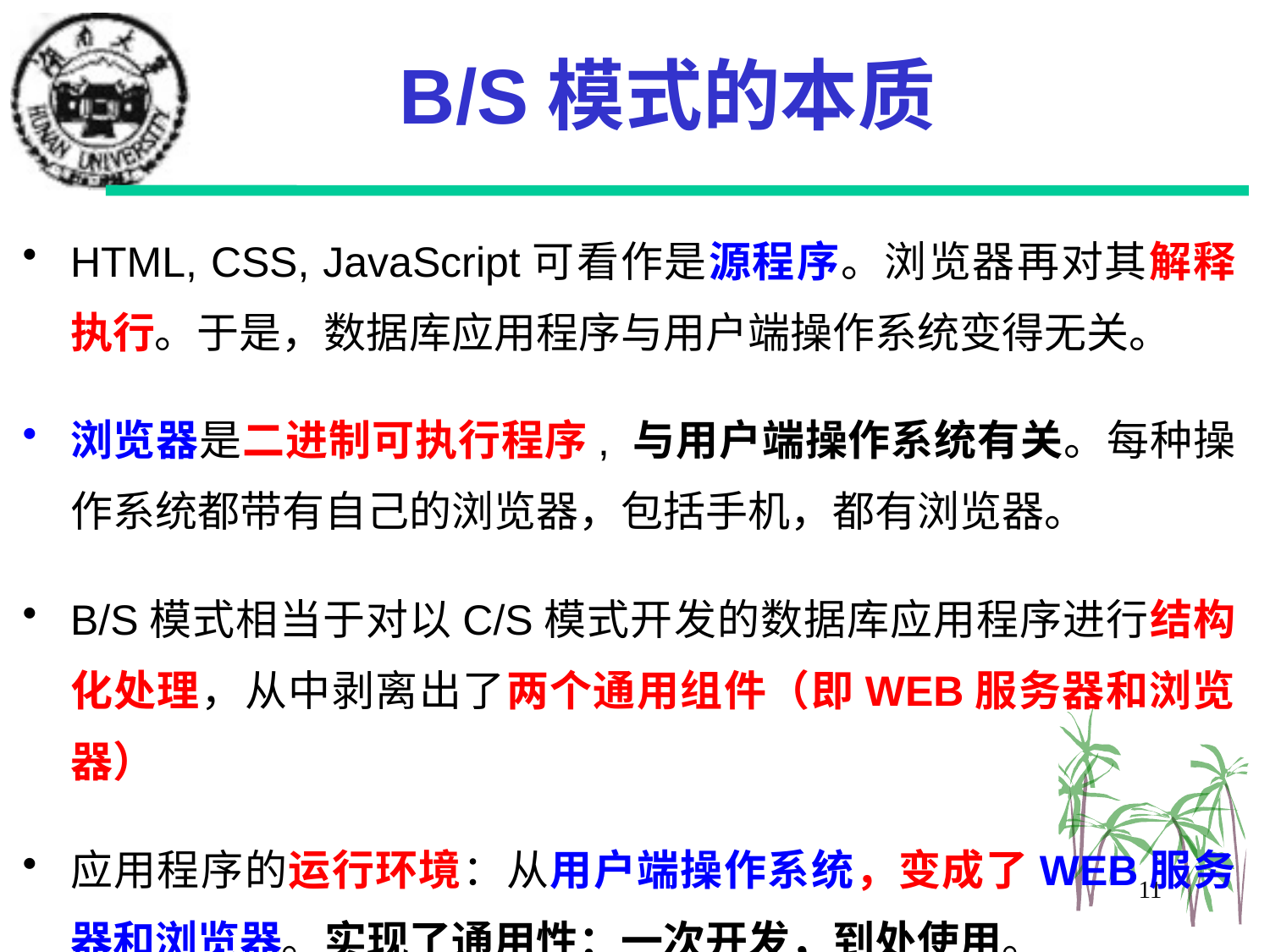

# B/S模式的本质
HTML, CSS, JavaScript可看作是源程序。浏览器再对其解释执行。于是，数据库应用程序与用户端操作系统变得无关。
浏览器是二进制可执行程序, 与用户端操作系统有关。每种操作系统都带有自己的浏览器，包括手机，都有浏览器。
B/S模式相当于对以C/S模式开发的数据库应用程序进行结构化处理，从中剥离出了两个通用组件（即WEB服务器和浏览器）
应用程序的运行环境：从用户端操作系统，变成了WEB服务器和浏览器。实现了通用性：一次开发，到处使用。
11